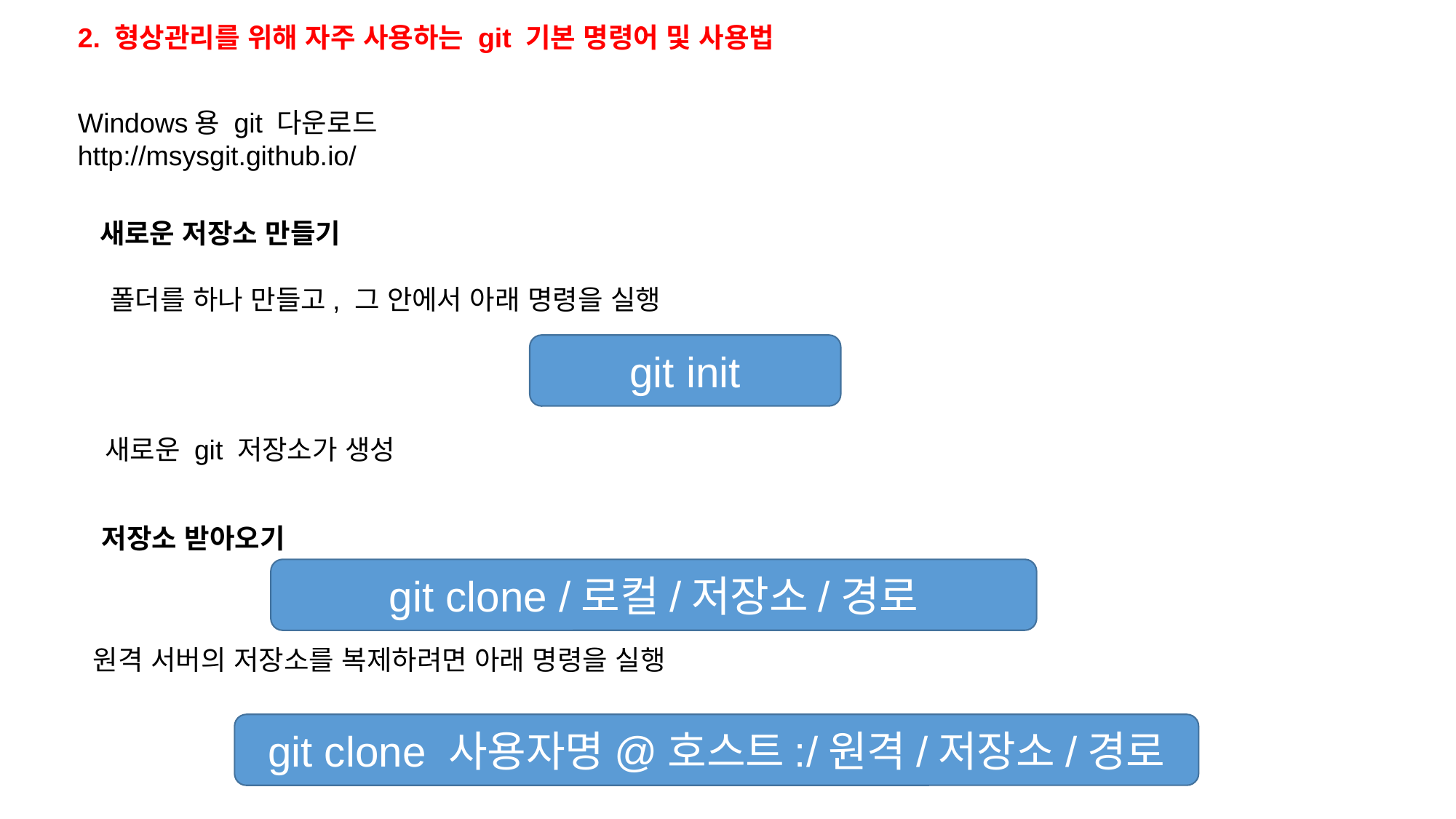

2. 형상관리를 위해 자주 사용하는 git 기본 명령어 및 사용법
Windows용 git 다운로드
http://msysgit.github.io/

새로운 저장소 만들기
폴더를 하나 만들고, 그 안에서 아래 명령을 실행
git init
새로운 git 저장소가 생성
저장소 받아오기
git clone /로컬/저장소/경로
원격 서버의 저장소를 복제하려면 아래 명령을 실행
git clone 사용자명@호스트:/원격/저장소/경로